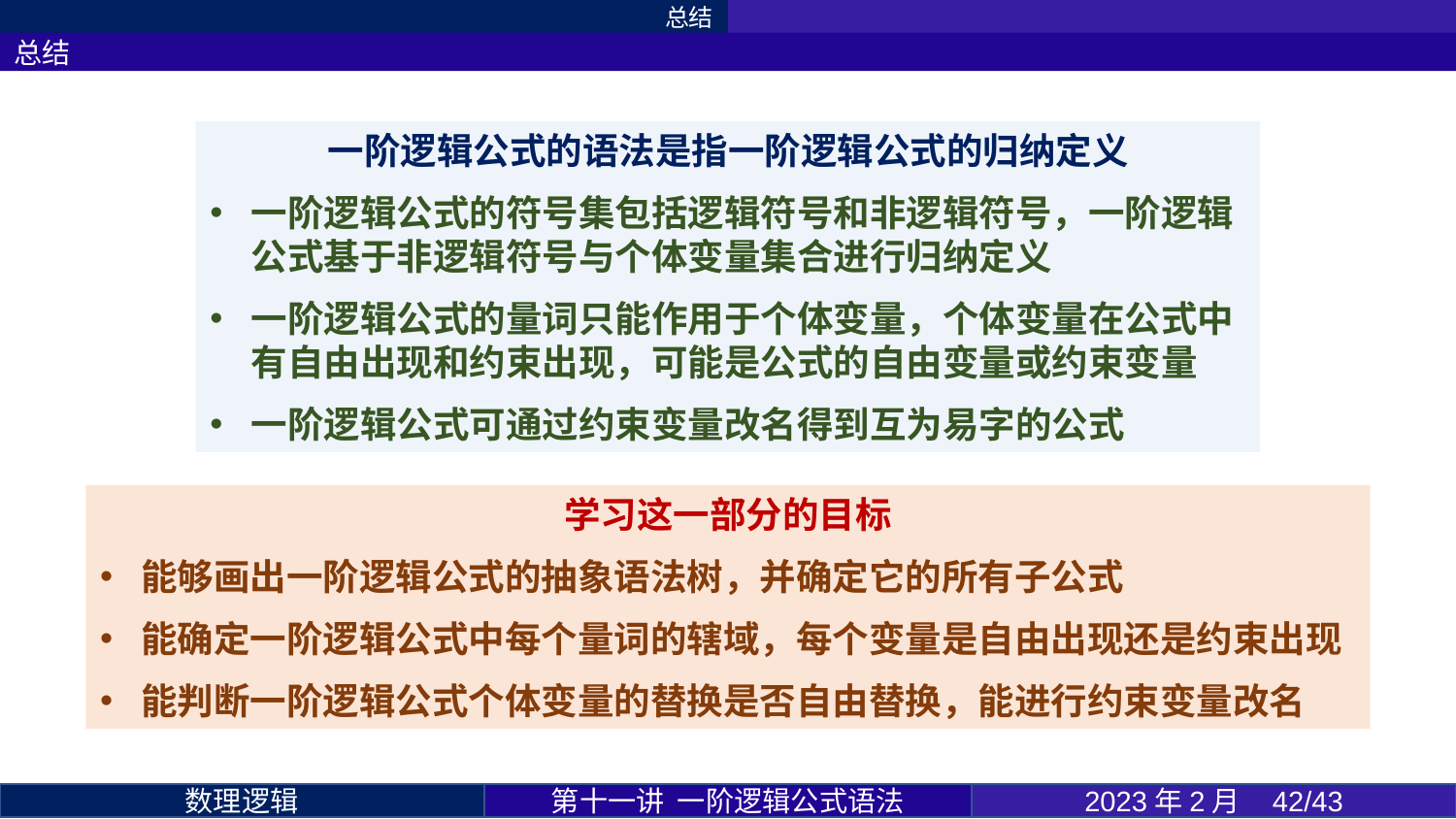

总结
总结
一阶逻辑公式的语法是指一阶逻辑公式的归纳定义
一阶逻辑公式的符号集包括逻辑符号和非逻辑符号，一阶逻辑公式基于非逻辑符号与个体变量集合进行归纳定义
一阶逻辑公式的量词只能作用于个体变量，个体变量在公式中有自由出现和约束出现，可能是公式的自由变量或约束变量
一阶逻辑公式可通过约束变量改名得到互为易字的公式
学习这一部分的目标
能够画出一阶逻辑公式的抽象语法树，并确定它的所有子公式
能确定一阶逻辑公式中每个量词的辖域，每个变量是自由出现还是约束出现
能判断一阶逻辑公式个体变量的替换是否自由替换，能进行约束变量改名
第十一讲  一阶逻辑公式语法
2023年2月    42/43
数理逻辑